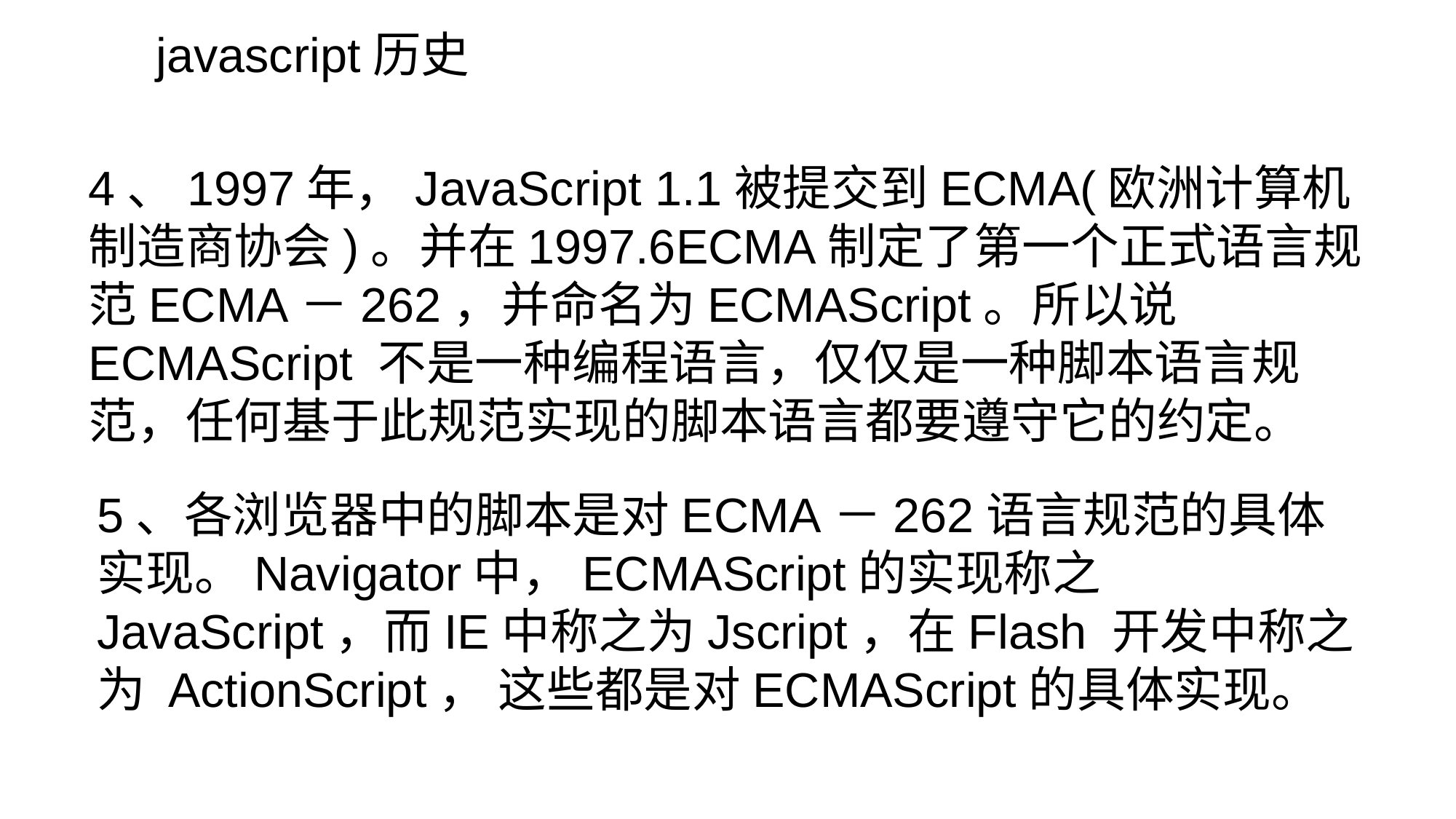

javascript历史
4、1997年，JavaScript 1.1被提交到ECMA(欧洲计算机制造商协会)。并在1997.6ECMA制定了第一个正式语言规范ECMA－262，并命名为ECMAScript。所以说ECMAScript 不是一种编程语言，仅仅是一种脚本语言规范，任何基于此规范实现的脚本语言都要遵守它的约定。
5、各浏览器中的脚本是对ECMA－262语言规范的具体实现。Navigator中，ECMAScript的实现称之JavaScript，而IE中称之为Jscript，在Flash 开发中称之为 ActionScript， 这些都是对ECMAScript的具体实现。